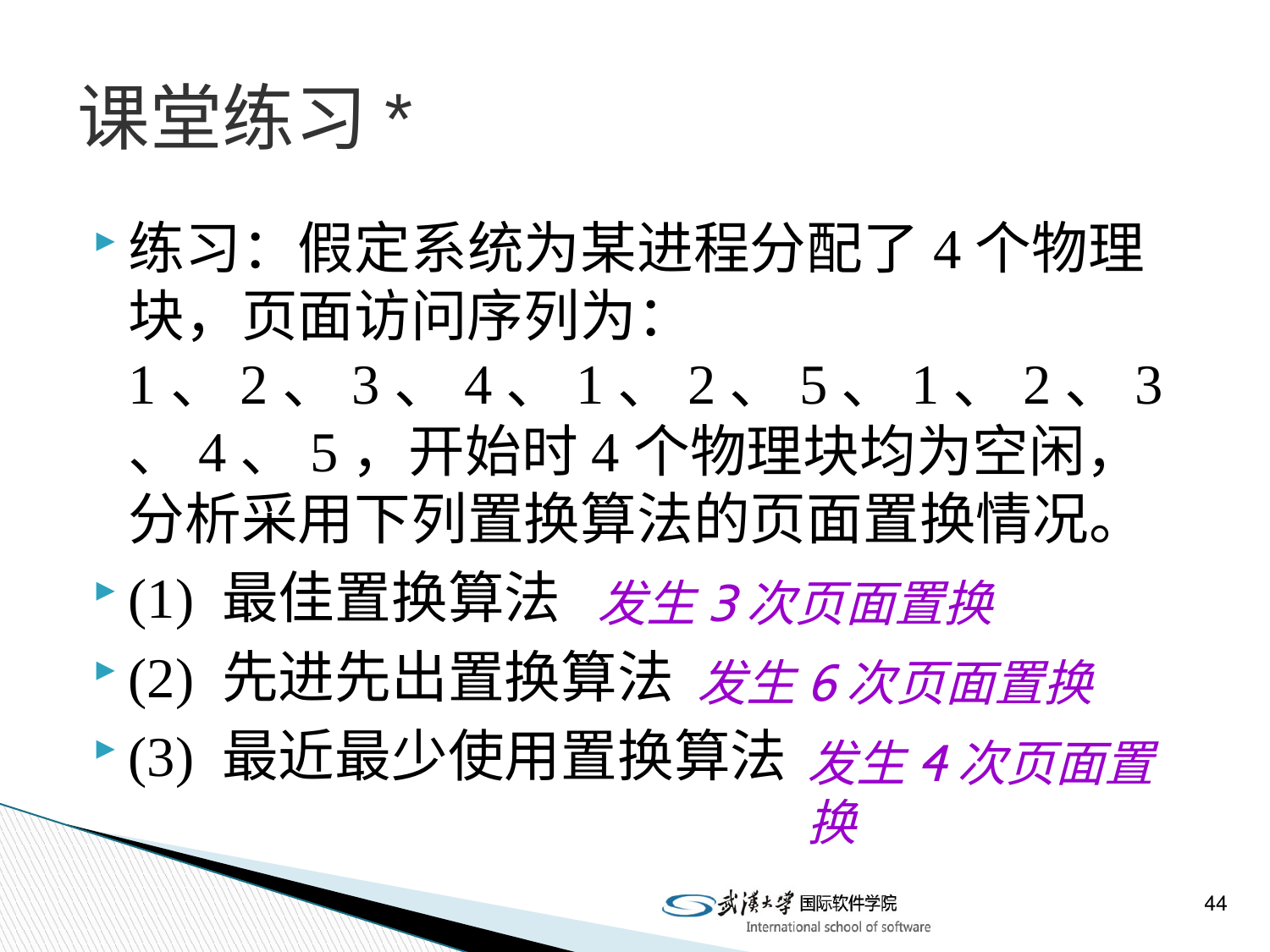

# 课堂练习*
练习：假定系统为某进程分配了4个物理块，页面访问序列为：1、2、3、4、1、2、5、1、2、3、4、5，开始时4个物理块均为空闲，分析采用下列置换算法的页面置换情况。
(1) 最佳置换算法
(2) 先进先出置换算法
(3) 最近最少使用置换算法
发生3次页面置换
发生6次页面置换
发生4次页面置换